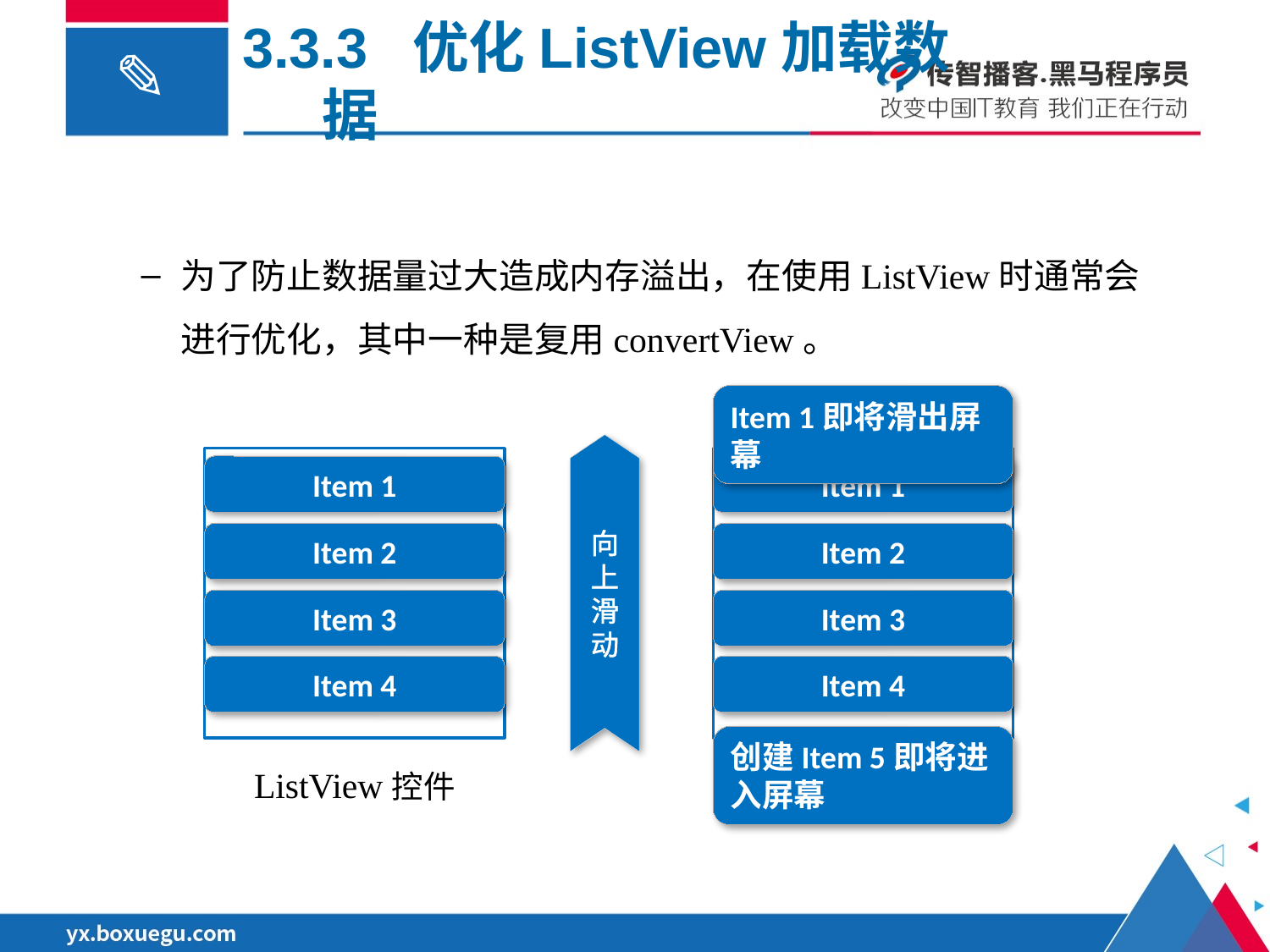

3.3.3  优化ListView加载数据

为了防止数据量过大造成内存溢出，在使用ListView时通常会进行优化，其中一种是复用convertView。

Item 1即将滑出屏幕

Item 1
Item 1
Item 2
Item 2
向
上
滑
动
Item 3
Item 3
Item 4
Item 4
创建Item 5即将进入屏幕
ListView控件
ListView控件